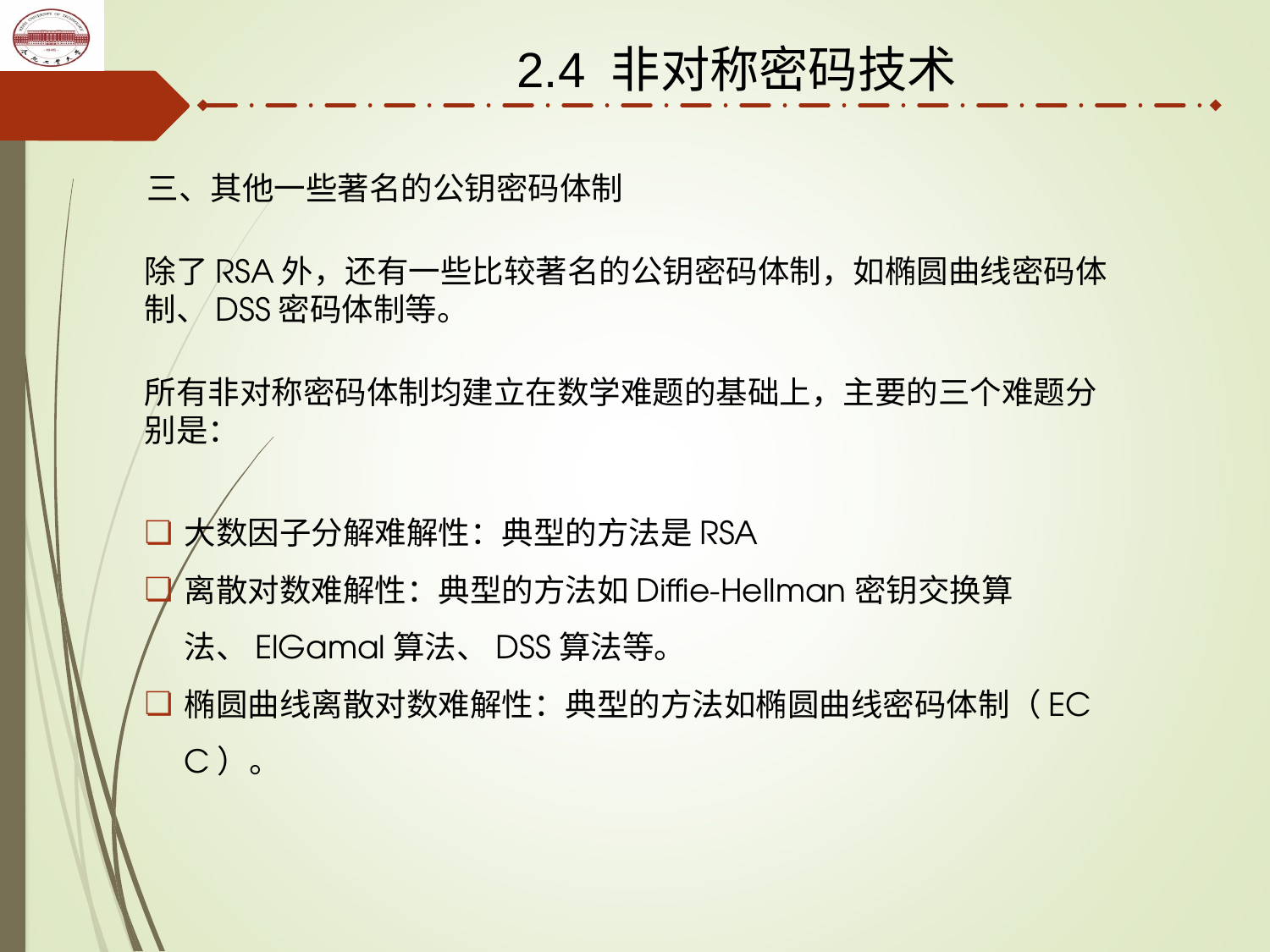

2.4 非对称密码技术
三、其他一些著名的公钥密码体制
除了RSA外，还有一些比较著名的公钥密码体制，如椭圆曲线密码体制、DSS密码体制等。
所有非对称密码体制均建立在数学难题的基础上，主要的三个难题分别是：
大数因子分解难解性：典型的方法是RSA
离散对数难解性：典型的方法如Diffie-Hellman密钥交换算法、ElGamal算法、DSS算法等。
椭圆曲线离散对数难解性：典型的方法如椭圆曲线密码体制（ECC）。